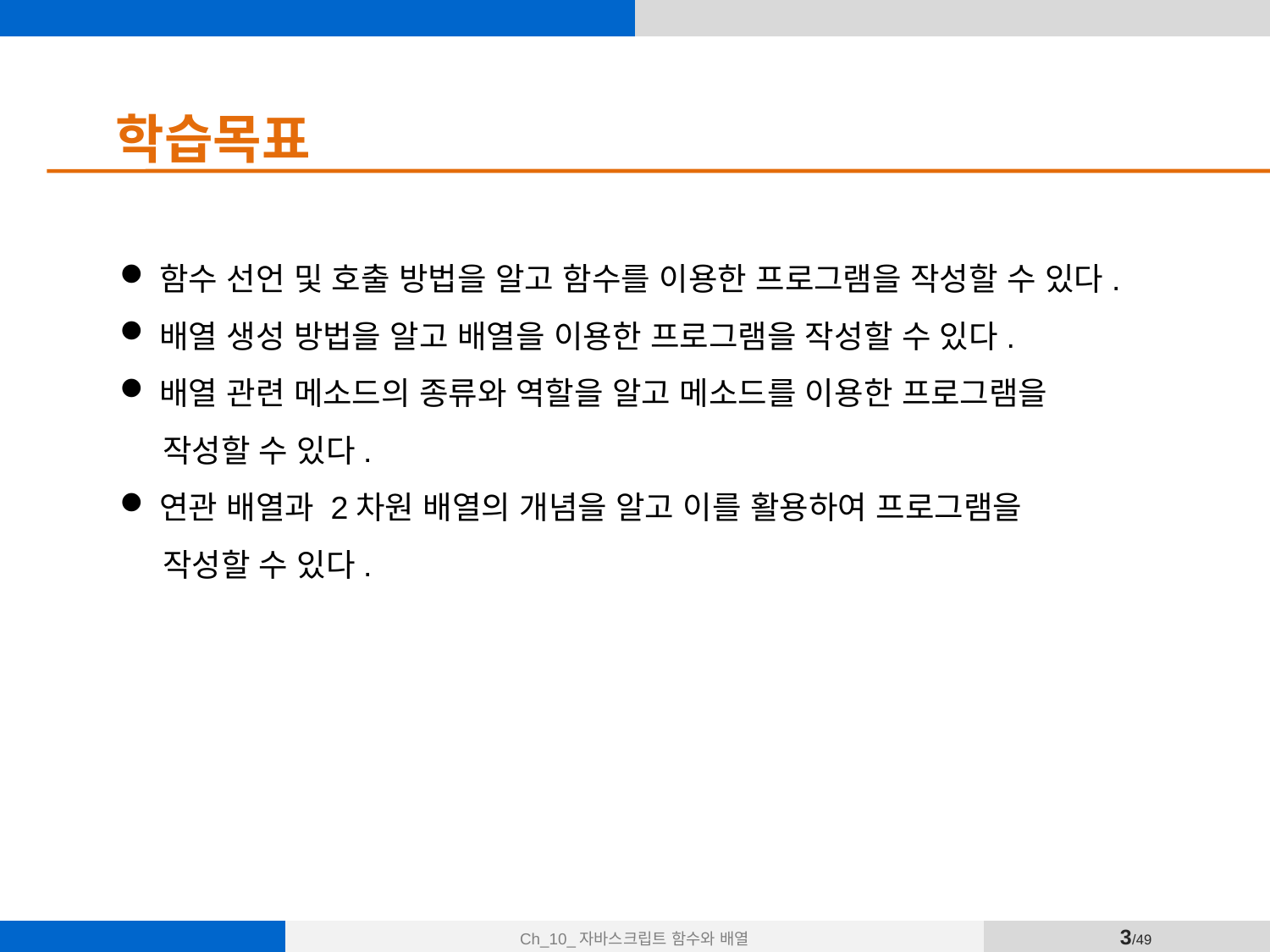

학습목표

함수 선언 및 호출 방법을 알고 함수를 이용한 프로그램을 작성할 수 있다.
배열 생성 방법을 알고 배열을 이용한 프로그램을 작성할 수 있다.
배열 관련 메소드의 종류와 역할을 알고 메소드를 이용한 프로그램을
    작성할 수 있다.
연관 배열과 2차원 배열의 개념을 알고 이를 활용하여 프로그램을
    작성할 수 있다.